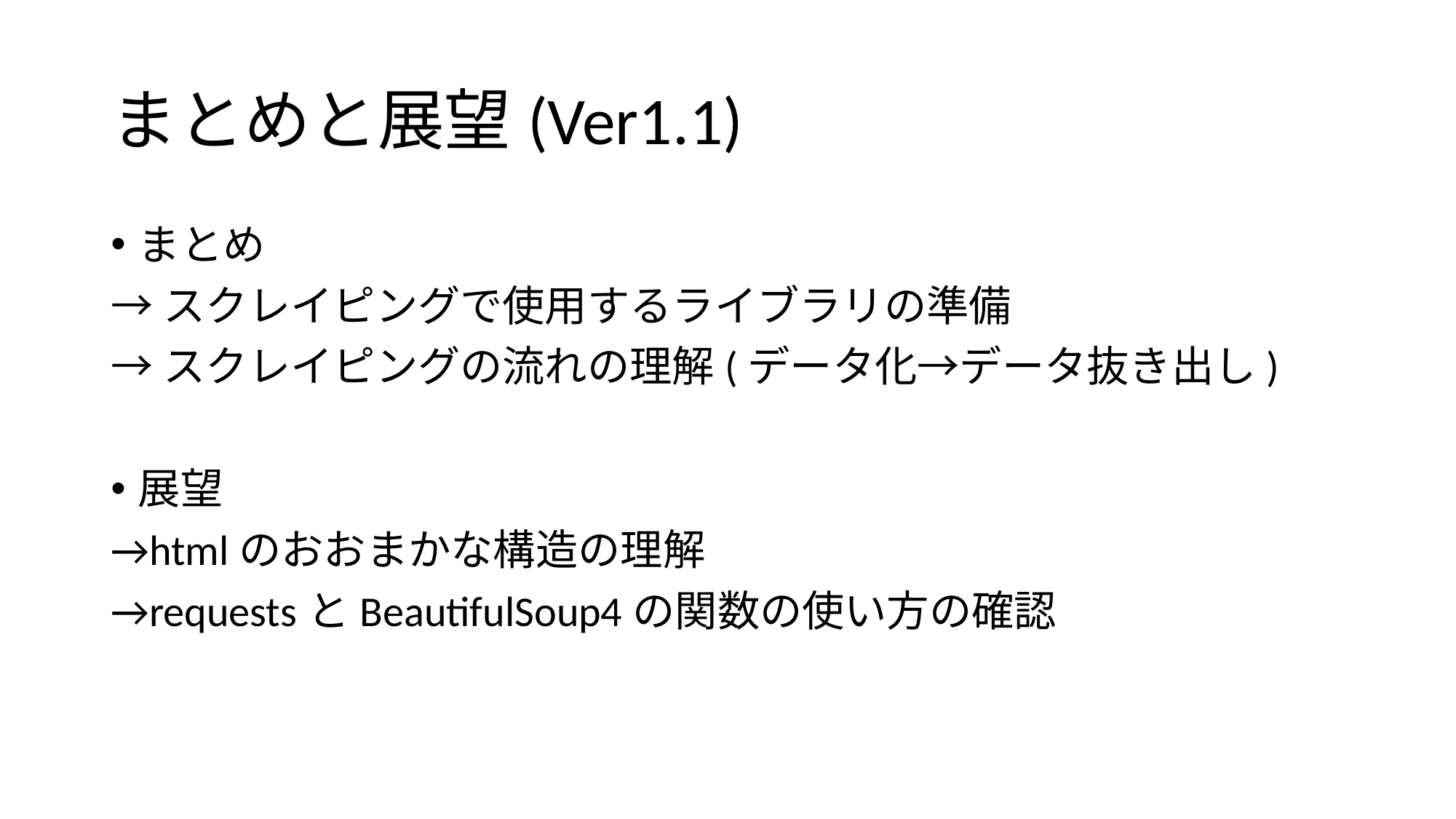

# まとめと展望(Ver1.1)
まとめ
→スクレイピングで使用するライブラリの準備
→スクレイピングの流れの理解(データ化→データ抜き出し)

展望
→htmlのおおまかな構造の理解
→requestsとBeautifulSoup4の関数の使い方の確認